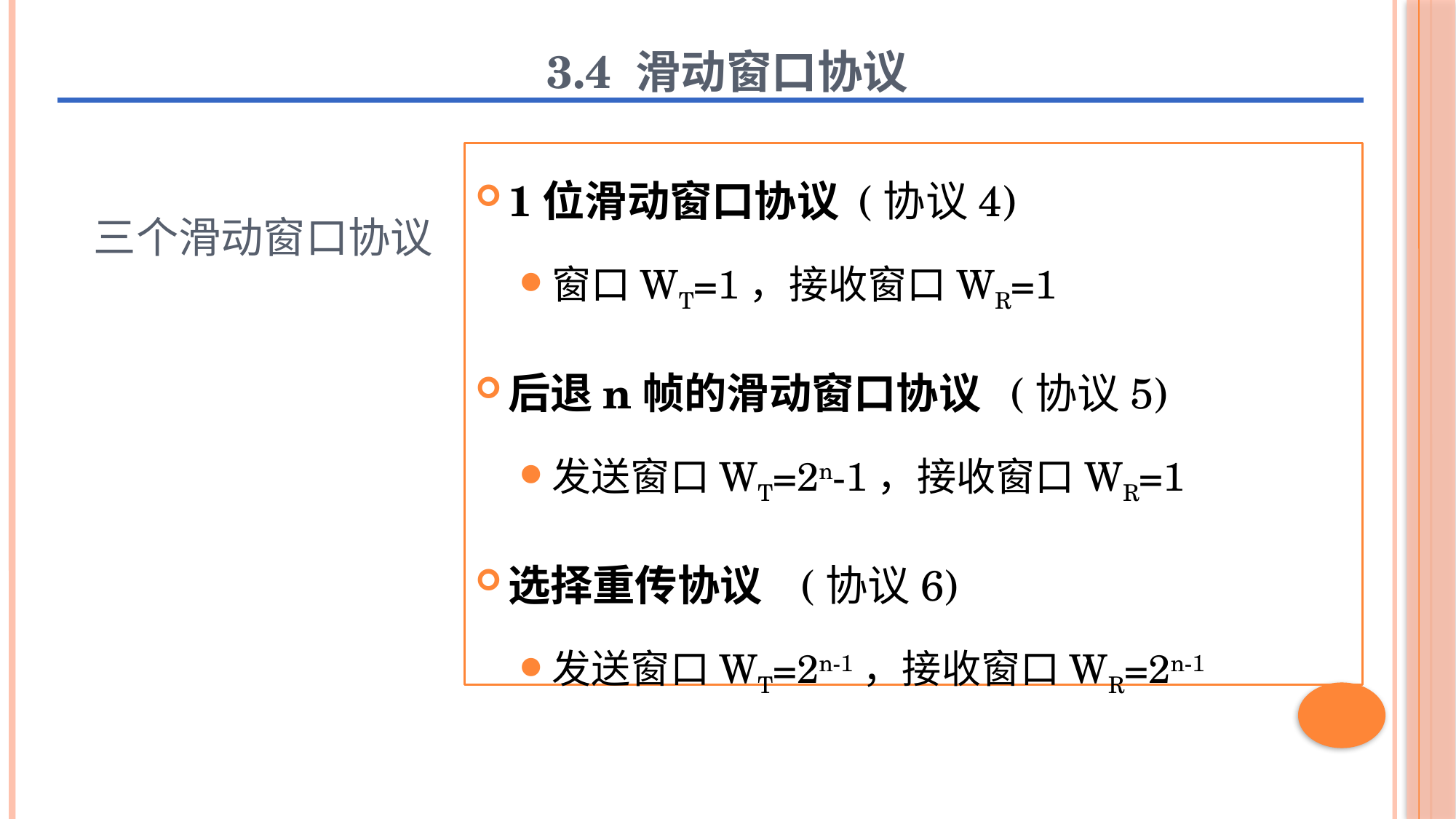

3.4 滑动窗口协议
1位滑动窗口协议 (协议4)
窗口WT=1，接收窗口WR=1
后退n帧的滑动窗口协议  (协议5)
发送窗口WT=2n-1，接收窗口WR=1
选择重传协议   (协议6)
发送窗口WT=2n-1，接收窗口WR=2n-1
三个滑动窗口协议